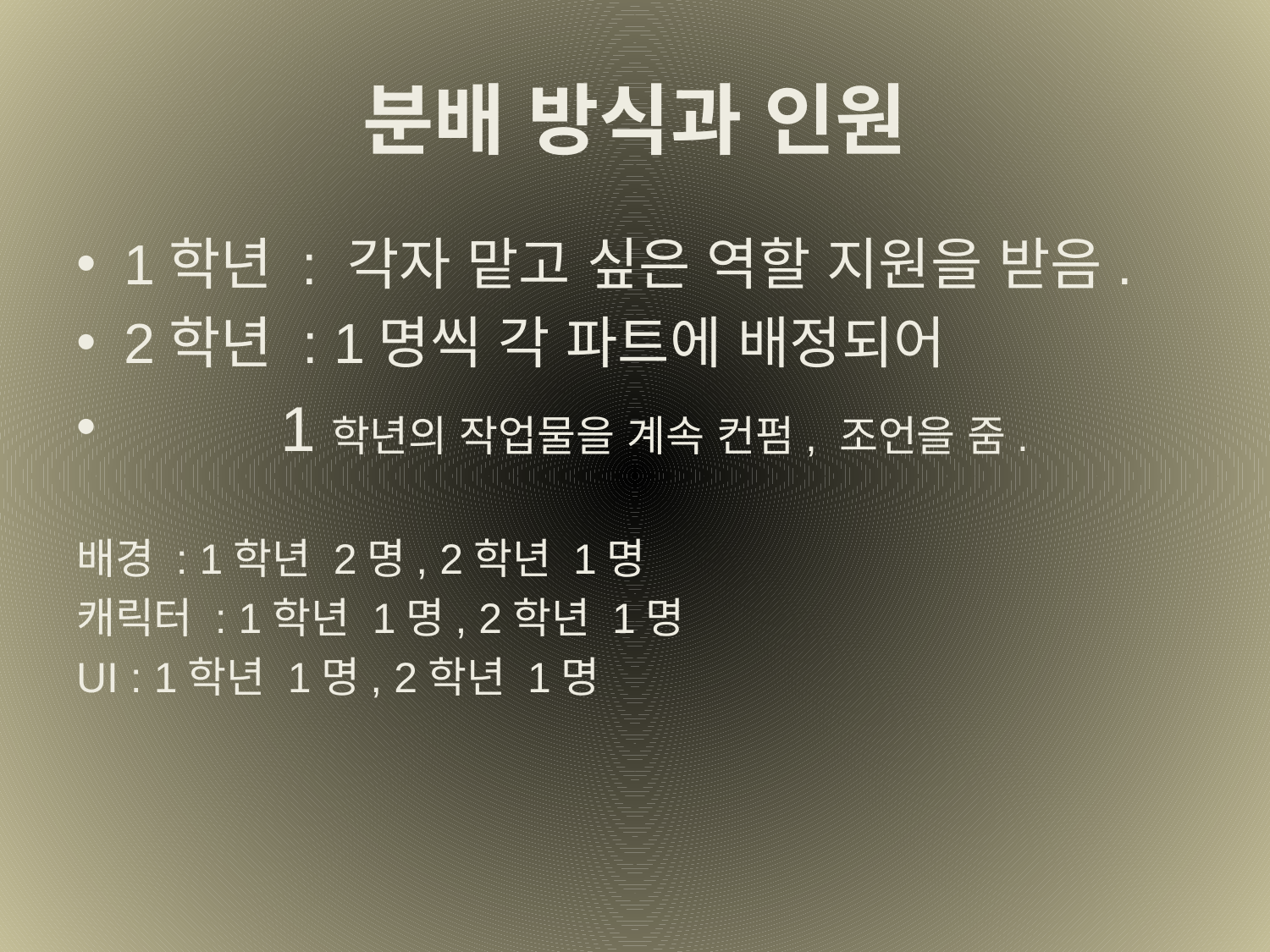

# 분배 방식과 인원
1학년 : 각자 맡고 싶은 역할 지원을 받음.
2학년 : 1명씩 각 파트에 배정되어
          1학년의 작업물을 계속 컨펌, 조언을 줌.

배경 : 1학년 2명, 2학년 1명
캐릭터 : 1학년 1명, 2학년 1명
UI : 1학년 1명, 2학년 1명